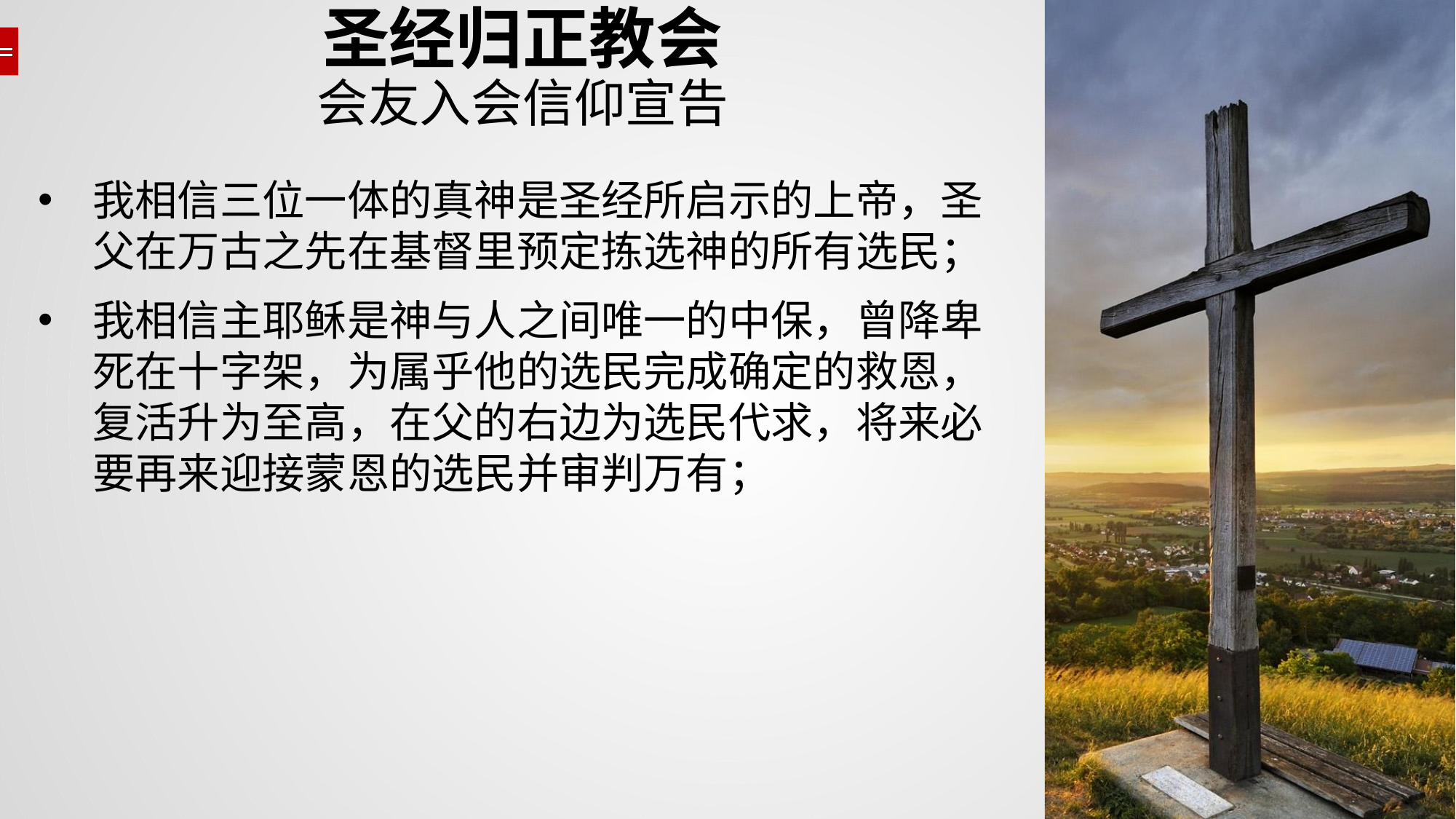

圣经归正教会
会友入会信仰宣告
我相信三位一体的真神是圣经所启示的上帝，圣父在万古之先在基督里预定拣选神的所有选民；
我相信主耶稣是神与人之间唯一的中保，曾降卑死在十字架，为属乎他的选民完成确定的救恩，复活升为至高，在父的右边为选民代求，将来必要再来迎接蒙恩的选民并审判万有；